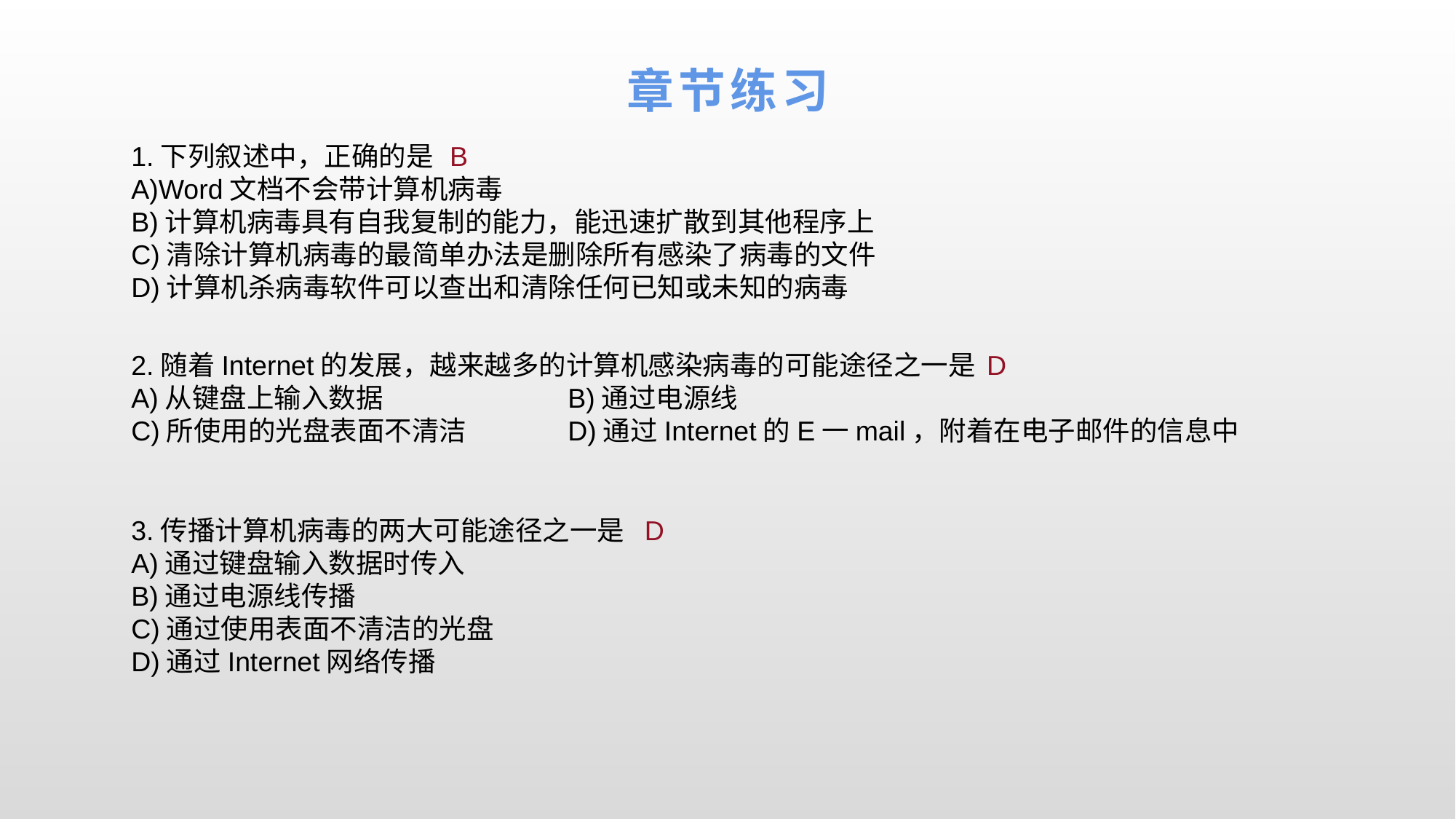

# 章节练习
1.下列叙述中，正确的是
A)Word文档不会带计算机病毒
B)计算机病毒具有自我复制的能力，能迅速扩散到其他程序上
C)清除计算机病毒的最简单办法是删除所有感染了病毒的文件
D)计算机杀病毒软件可以查出和清除任何已知或未知的病毒
B
2.随着Internet的发展，越来越多的计算机感染病毒的可能途径之一是
A)从键盘上输入数据		B)通过电源线
C)所使用的光盘表面不清洁	D)通过Internet的E一mail，附着在电子邮件的信息中
D
3.传播计算机病毒的两大可能途径之一是
A)通过键盘输入数据时传入
B)通过电源线传播
C)通过使用表面不清洁的光盘
D)通过Internet网络传播
D